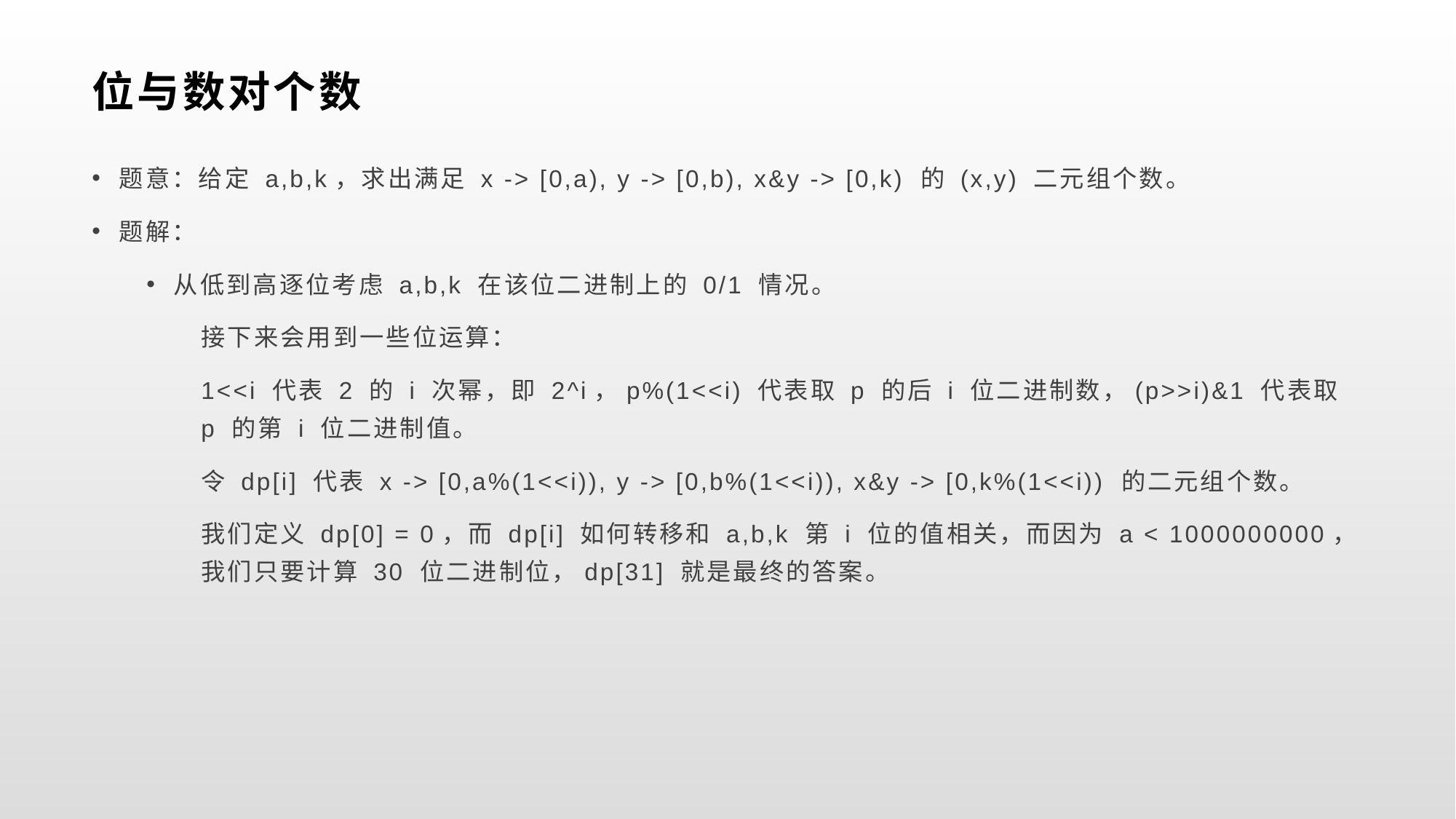

# 位与数对个数
题意：给定 a,b,k，求出满足 x -> [0,a), y -> [0,b), x&y -> [0,k) 的 (x,y) 二元组个数。
题解：
从低到高逐位考虑 a,b,k 在该位二进制上的 0/1 情况。
接下来会用到一些位运算：
1<<i 代表 2 的 i 次幂，即 2^i，p%(1<<i) 代表取 p 的后 i 位二进制数，(p>>i)&1 代表取 p 的第 i 位二进制值。
令 dp[i] 代表 x -> [0,a%(1<<i)), y -> [0,b%(1<<i)), x&y -> [0,k%(1<<i)) 的二元组个数。
我们定义 dp[0] = 0，而 dp[i] 如何转移和 a,b,k 第 i 位的值相关，而因为 a < 1000000000，我们只要计算 30 位二进制位，dp[31] 就是最终的答案。